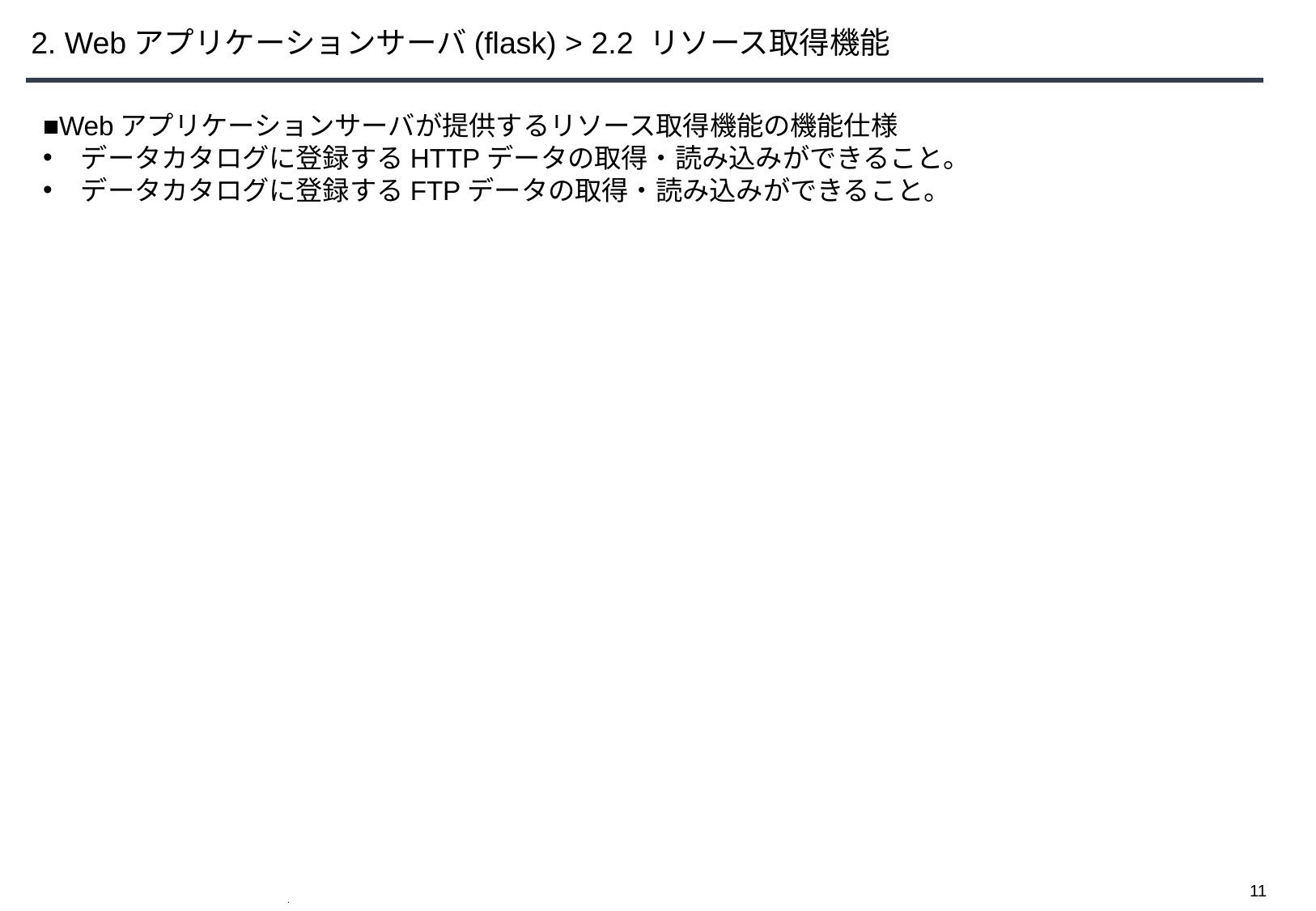

# 2. Webアプリケーションサーバ(flask) > 2.2 リソース取得機能
■Webアプリケーションサーバが提供するリソース取得機能の機能仕様
データカタログに登録するHTTPデータの取得・読み込みができること。
データカタログに登録するFTPデータの取得・読み込みができること。